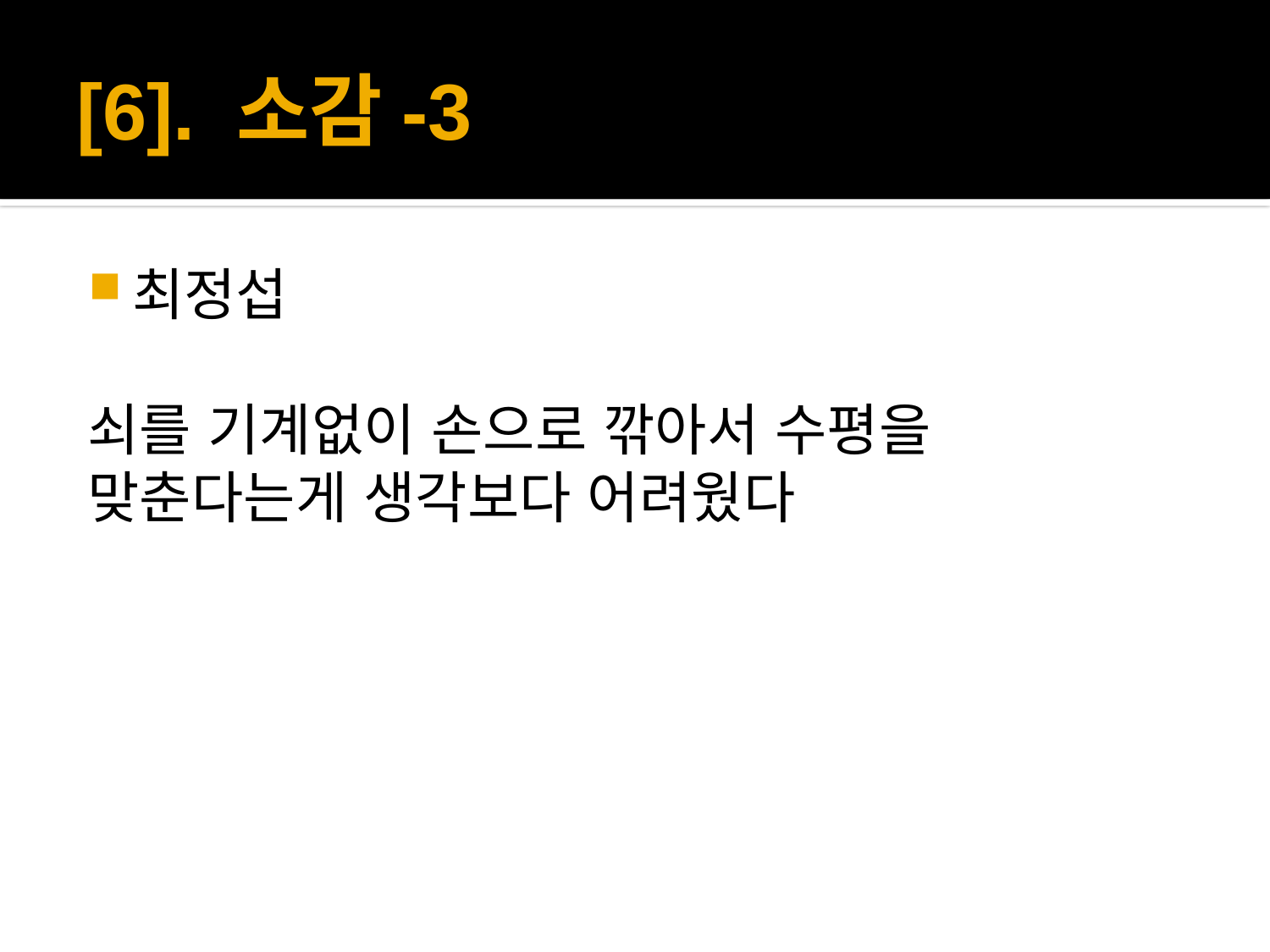

# [6]. 소감-3
최정섭

쇠를 기계없이 손으로 깎아서 수평을 맞춘다는게 생각보다 어려웠다